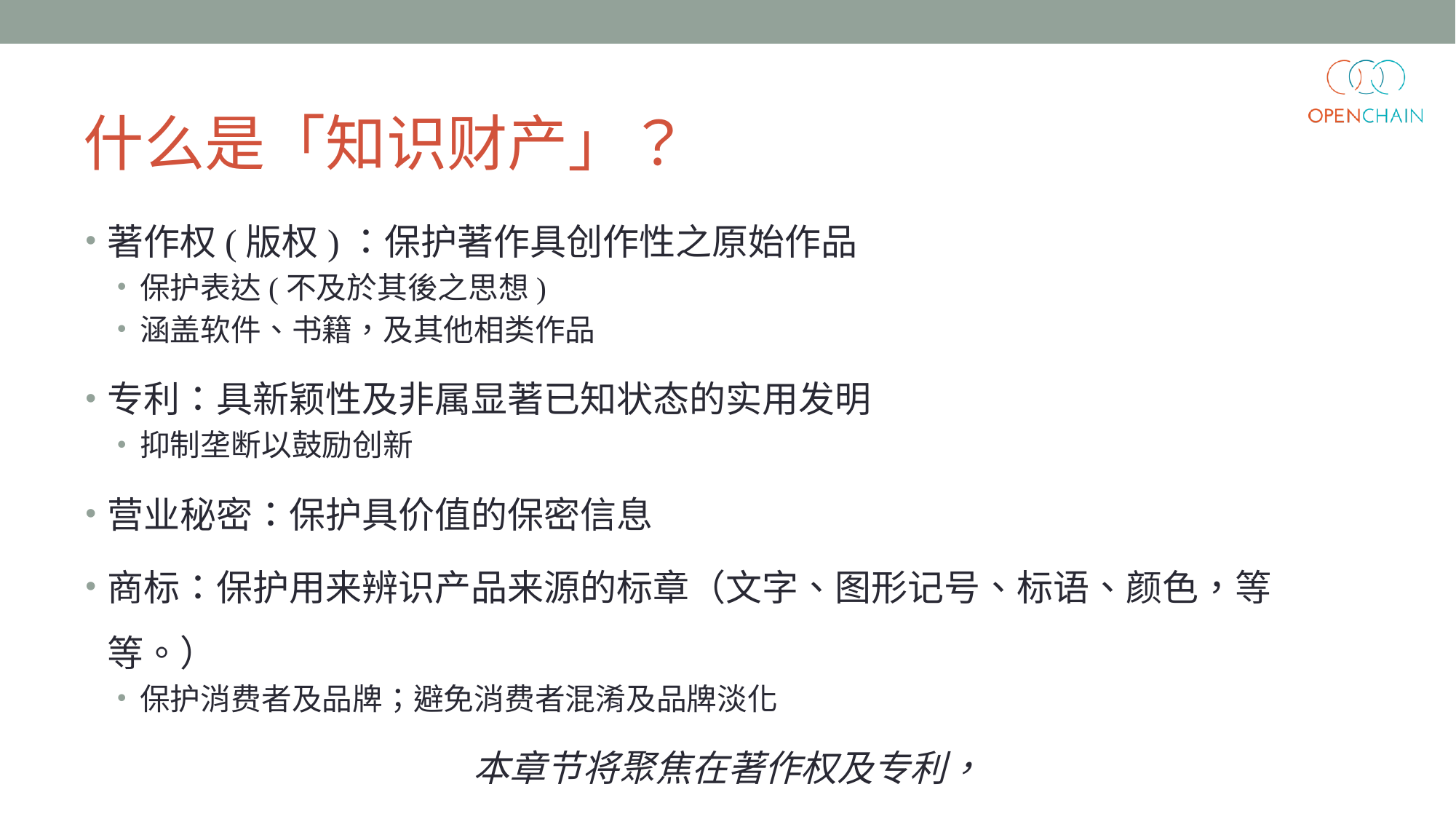

# 什么是「知识财产」？
著作权(版权)：保护著作具创作性之原始作品
保护表达(不及於其後之思想)
涵盖软件、书籍，及其他相类作品
专利：具新颖性及非属显著已知状态的实用发明
抑制垄断以鼓励创新
营业秘密：保护具价值的保密信息
商标：保护用来辨识产品来源的标章（文字、图形记号、标语、颜色，等等。）
保护消费者及品牌；避免消费者混淆及品牌淡化
本章节将聚焦在著作权及专利，
该领域和自由开源软件合规最为相关。